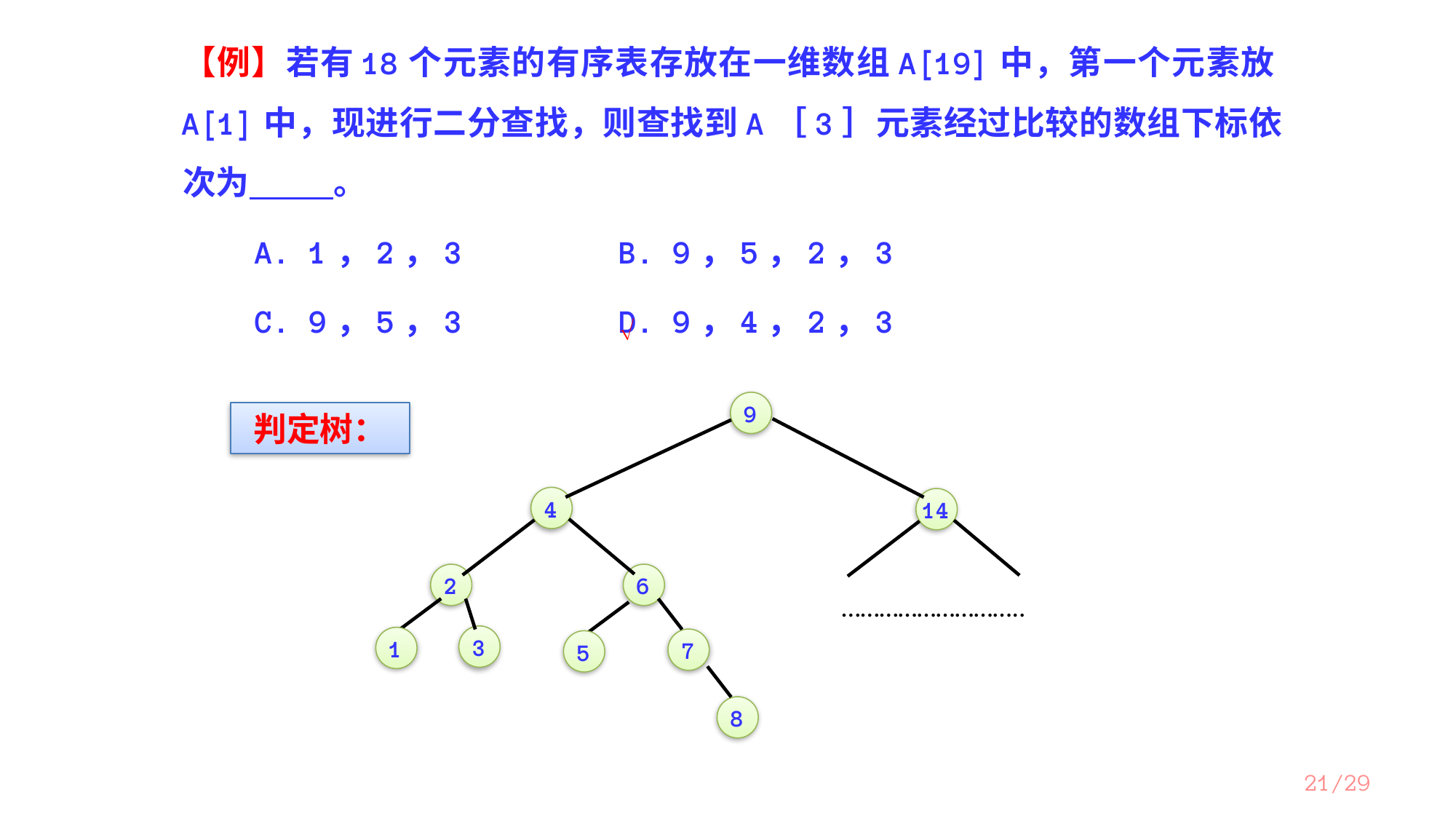

【例】若有18个元素的有序表存放在一维数组A[19]中，第一个元素放A[1]中，现进行二分查找，则查找到A［3］元素经过比较的数组下标依次为           。
    A. 1，2，3		B. 9，5，2，3
    C. 9，5，3		D. 9，4，2，3
√
9
判定树：

4
14

2
6
………………………..

3
1
7
5

8
21